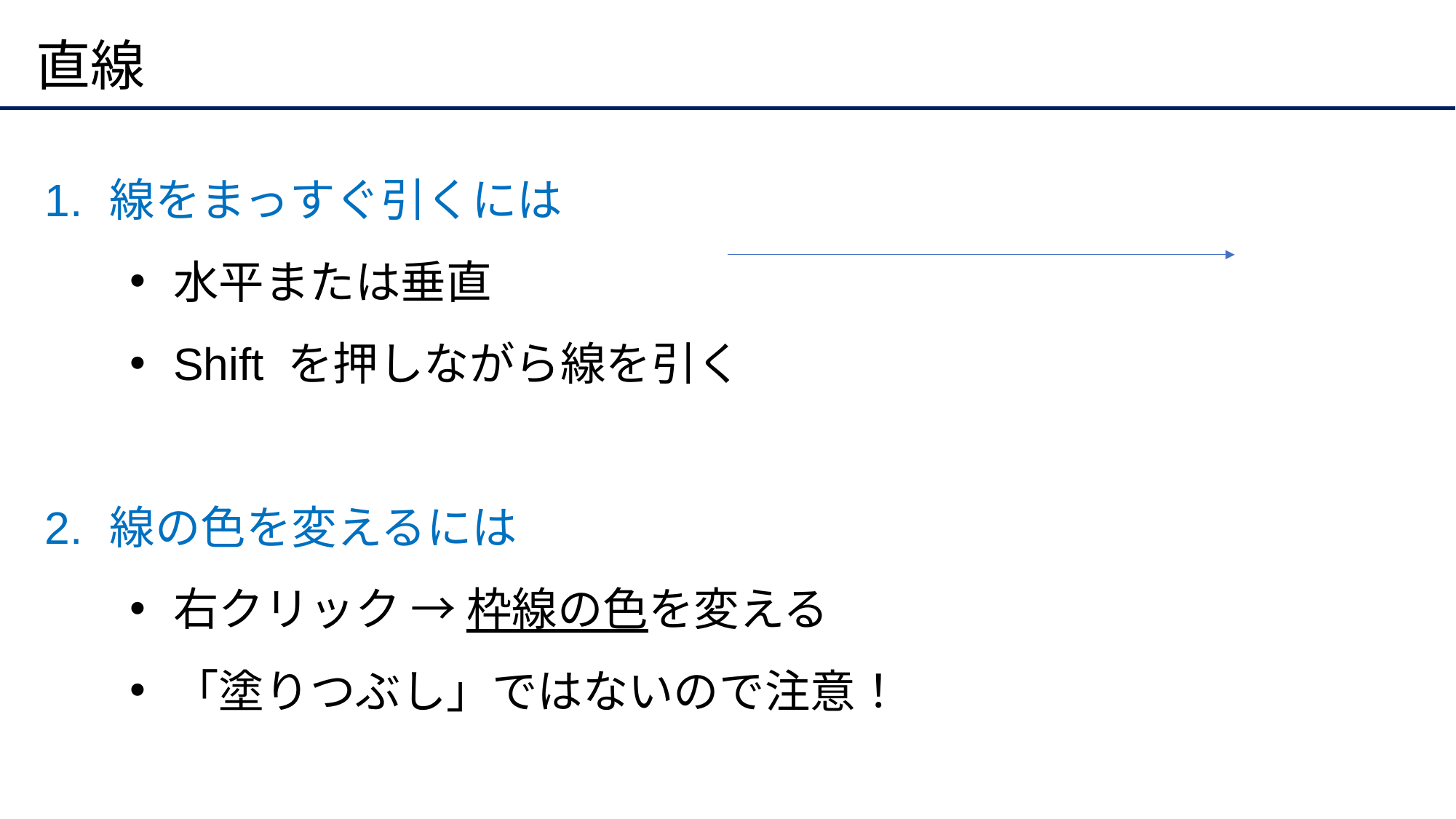

# 直線
線をまっすぐ引くには
水平または垂直
Shift を押しながら線を引く

線の色を変えるには
右クリック → 枠線の色を変える
「塗りつぶし」ではないので注意！